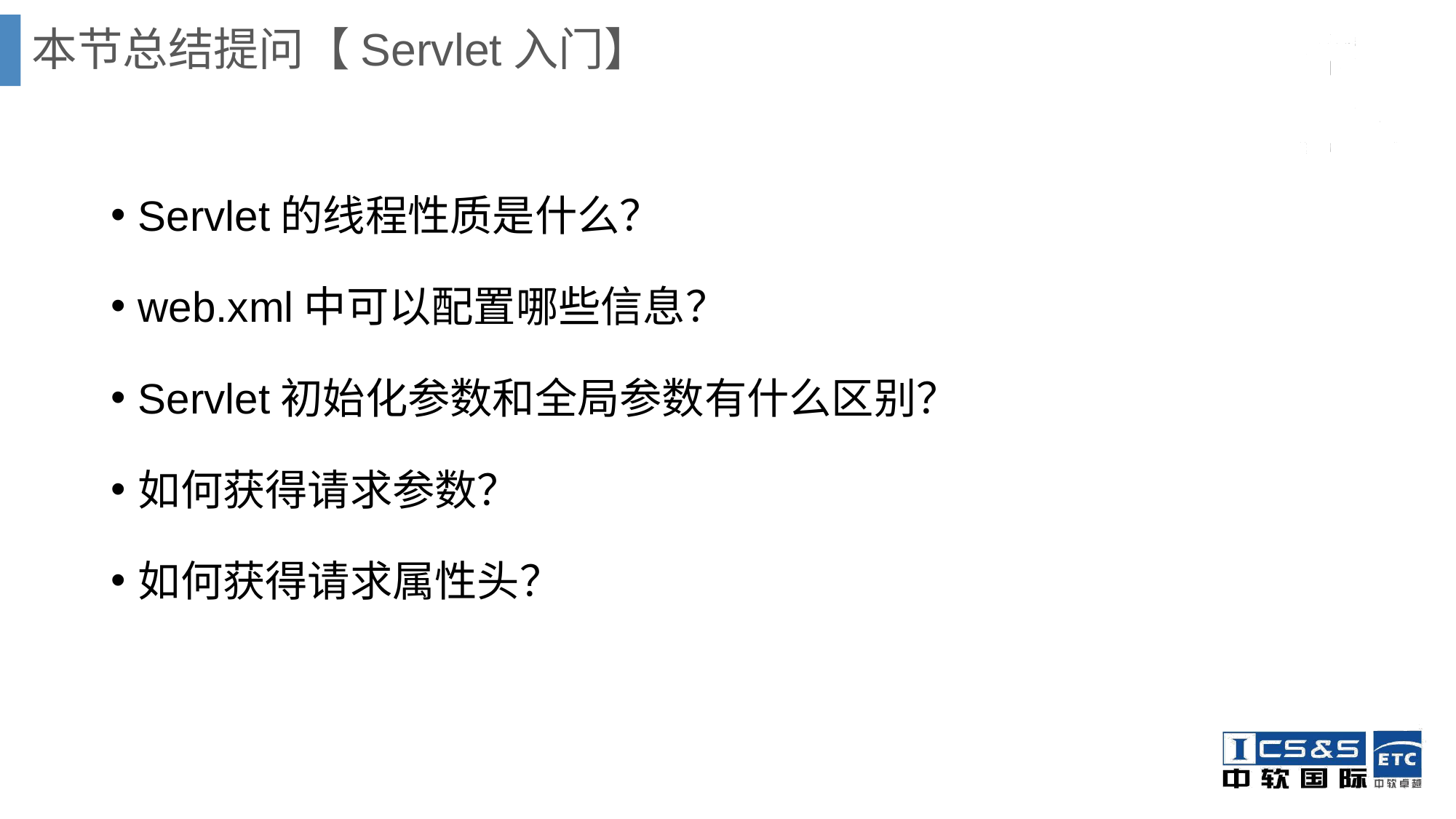

# 本节总结提问【Servlet入门】
Servlet的线程性质是什么？
web.xml中可以配置哪些信息？
Servlet初始化参数和全局参数有什么区别？
如何获得请求参数？
如何获得请求属性头？